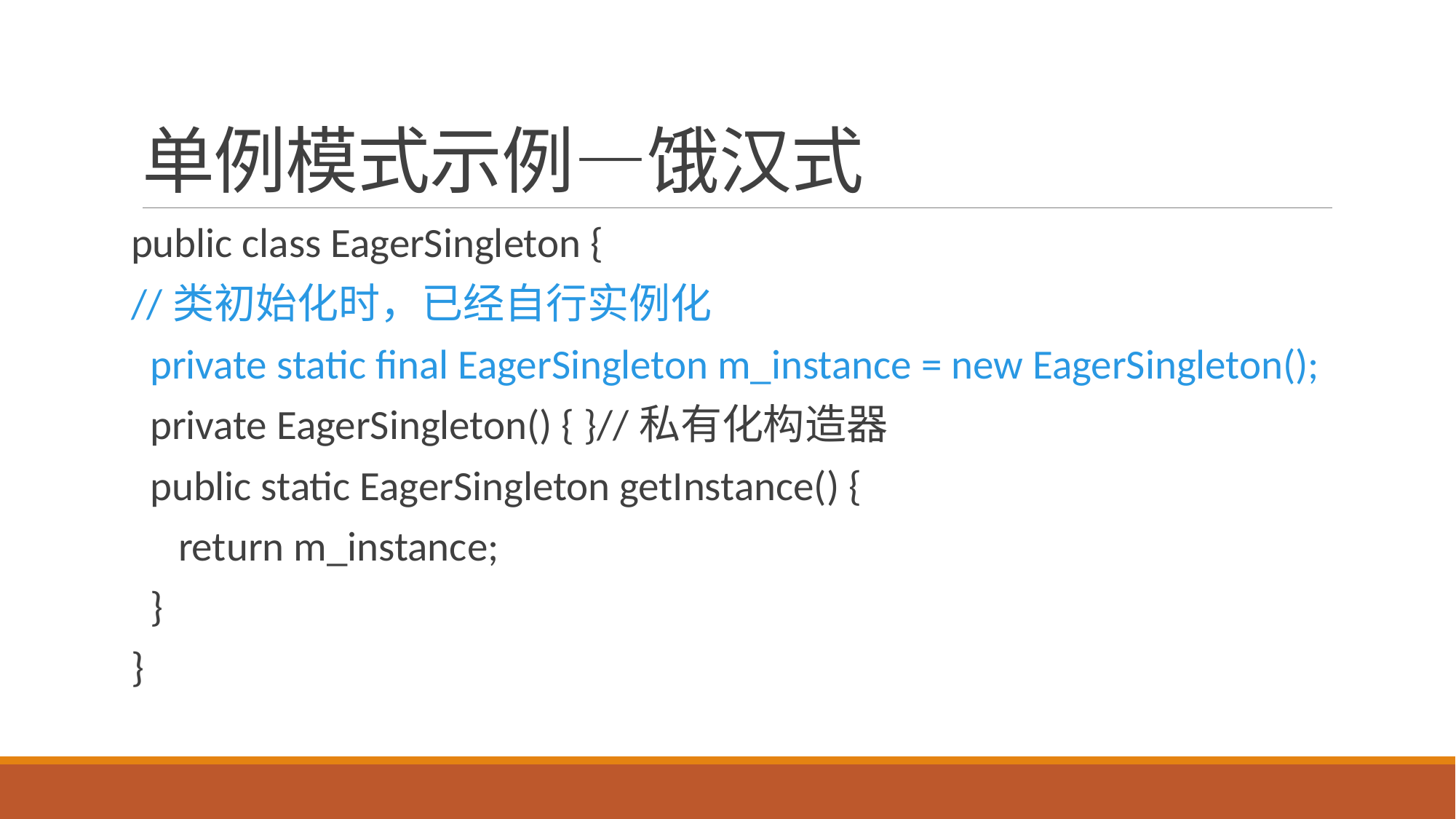

# 单例模式示例—饿汉式
public class EagerSingleton {
//类初始化时，已经自行实例化
  private static final EagerSingleton m_instance = new EagerSingleton();
  private EagerSingleton() { }//私有化构造器
  public static EagerSingleton getInstance() {
     return m_instance;
  }
}